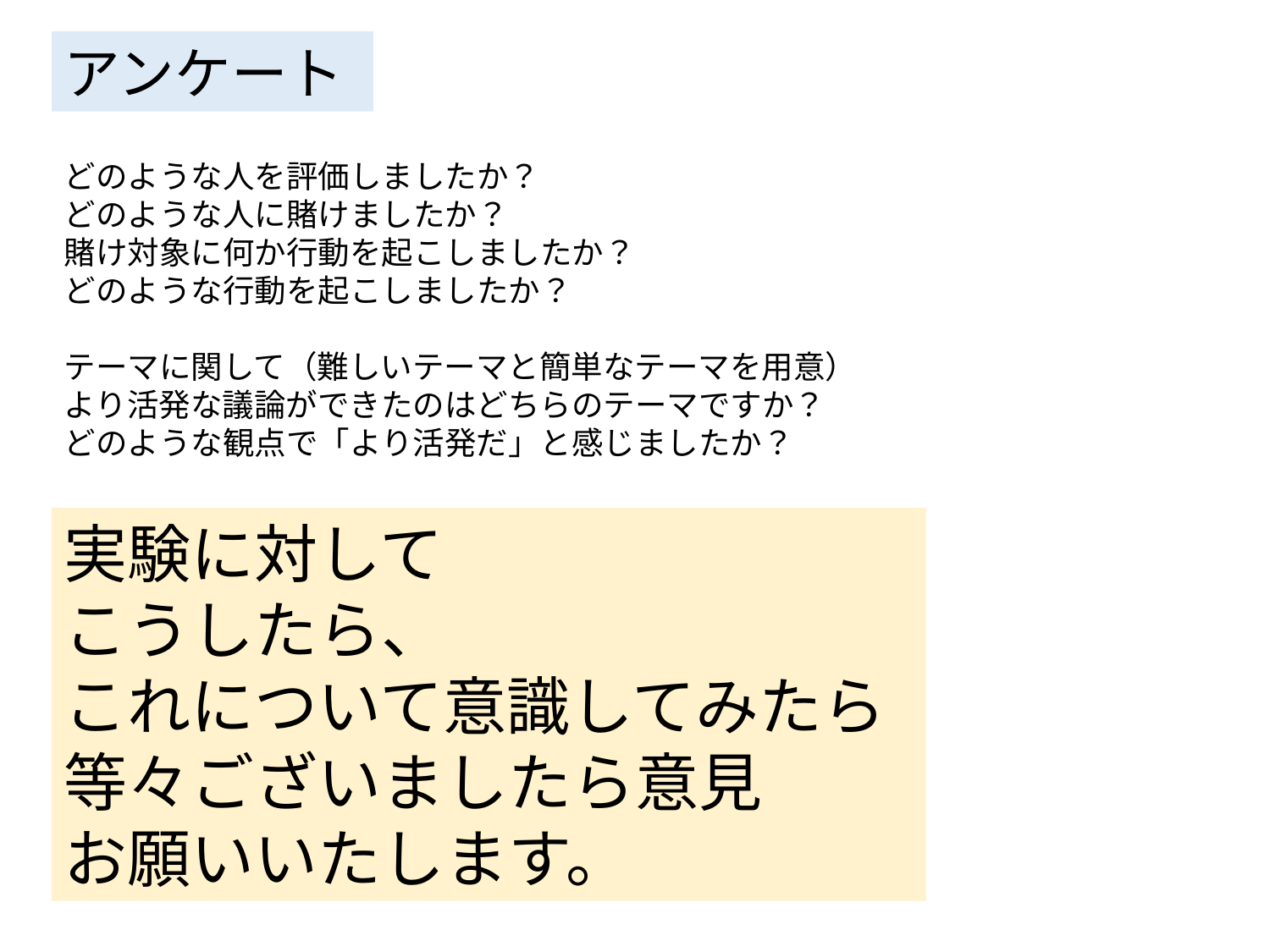

アンケート

どのような人を評価しましたか？
どのような人に賭けましたか？
賭け対象に何か行動を起こしましたか？
どのような行動を起こしましたか？

テーマに関して（難しいテーマと簡単なテーマを用意）
より活発な議論ができたのはどちらのテーマですか？
どのような観点で「より活発だ」と感じましたか？

実験に対して
こうしたら、
これについて意識してみたら
等々ございましたら意見
お願いいたします。